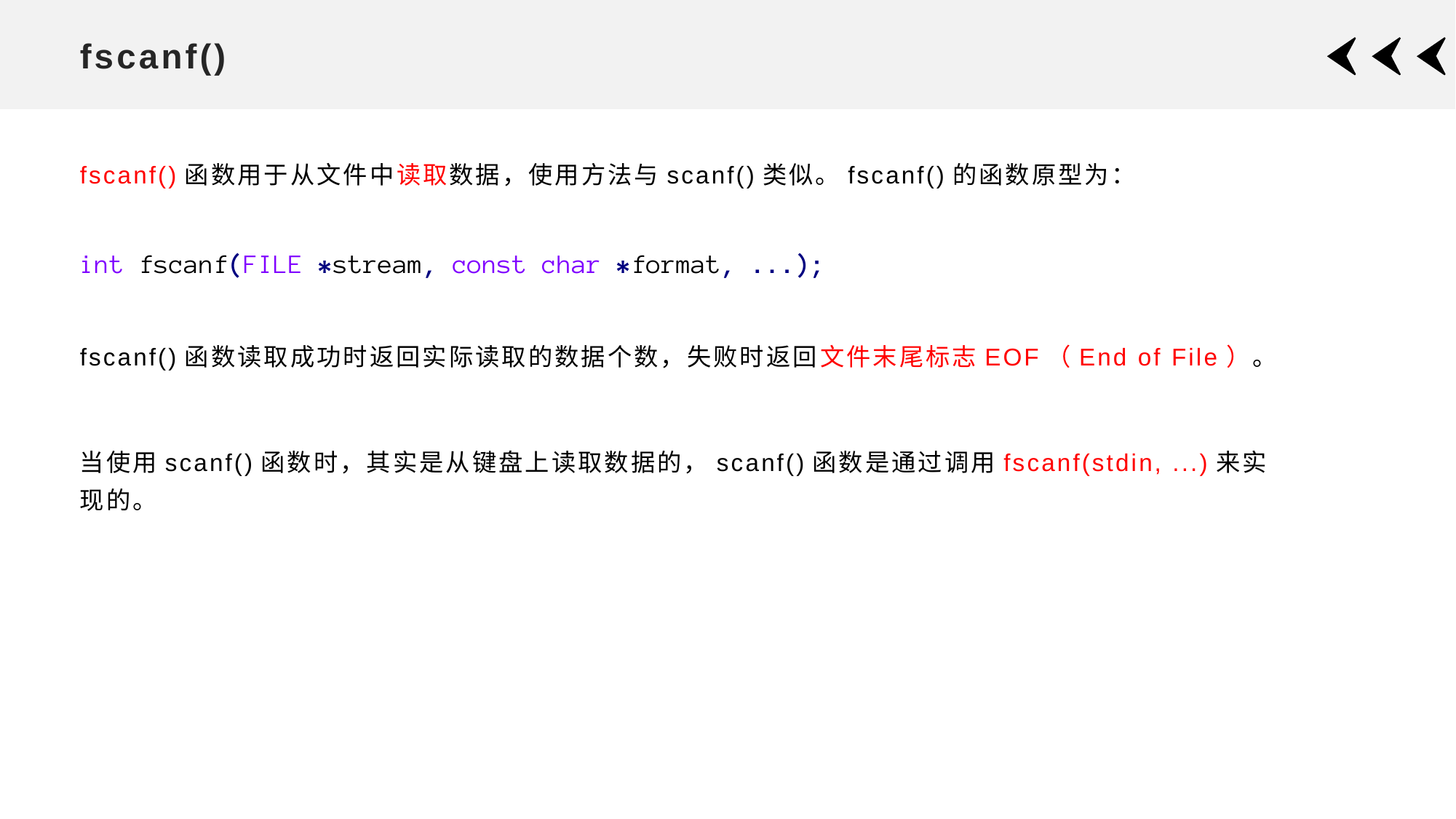

# fscanf()
fscanf()函数用于从文件中读取数据，使用方法与scanf()类似。fscanf()的函数原型为：
int fscanf(FILE *stream, const char *format, ...);
fscanf()函数读取成功时返回实际读取的数据个数，失败时返回文件末尾标志EOF（End of File）。

当使用scanf()函数时，其实是从键盘上读取数据的，scanf()函数是通过调用fscanf(stdin, ...)来实现的。